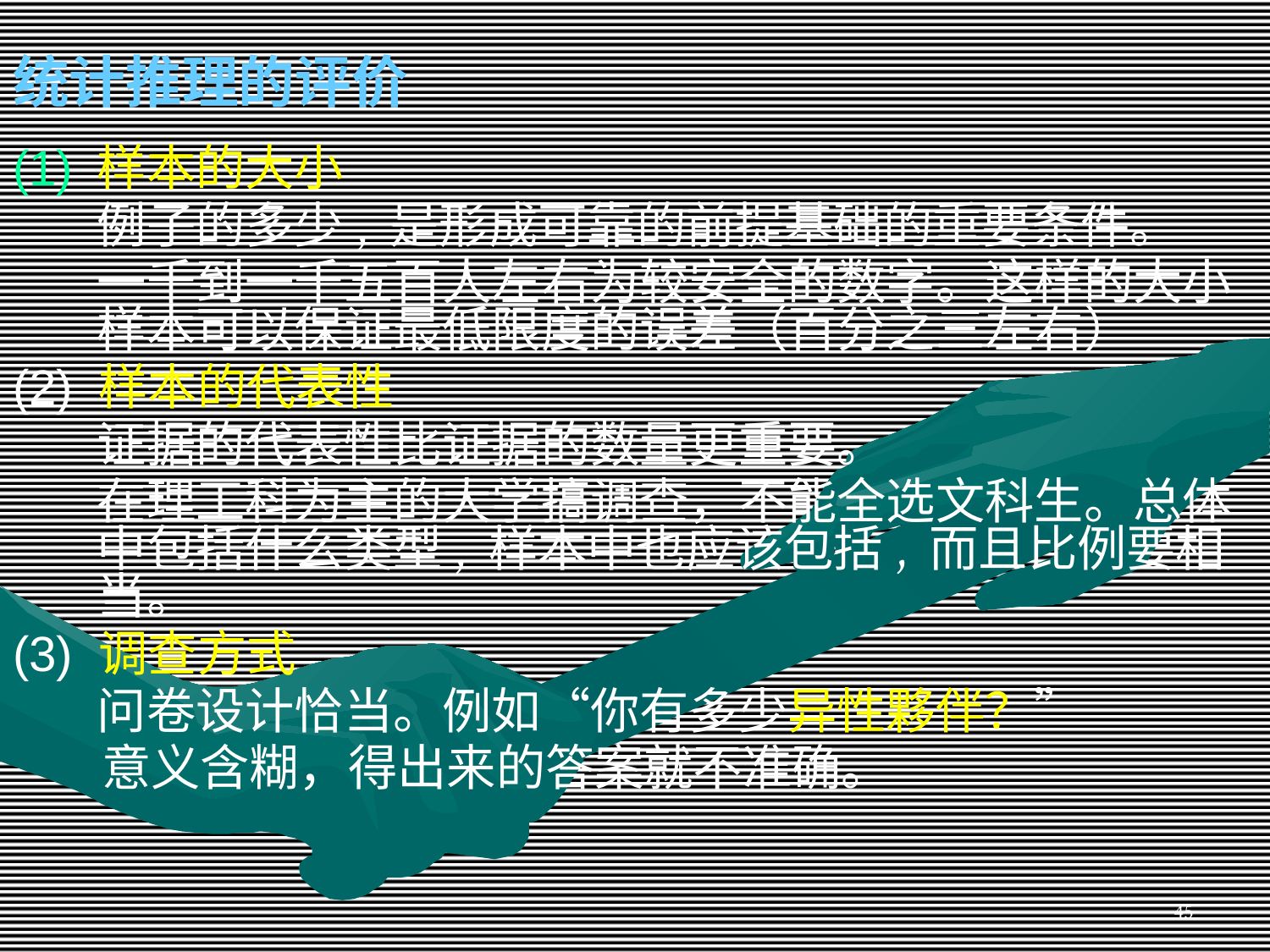

统计推理的评价

样本的大小
	例子的多少, 是形成可靠的前提基础的重要条件。
	一千到一千五百人左右为较安全的数字。这样的大小样本可以保证最低限度的误差（百分之三左右）
(2) 样本的代表性
	证据的代表性比证据的数量更重要。
	在理工科为主的大学搞调查，不能全选文科生。总体中包括什么类型, 样本中也应该包括, 而且比例要相当。
(3) 调查方式
	问卷设计恰当。例如“你有多少异性夥伴？”
       意义含糊，得出来的答案就不准确。
45